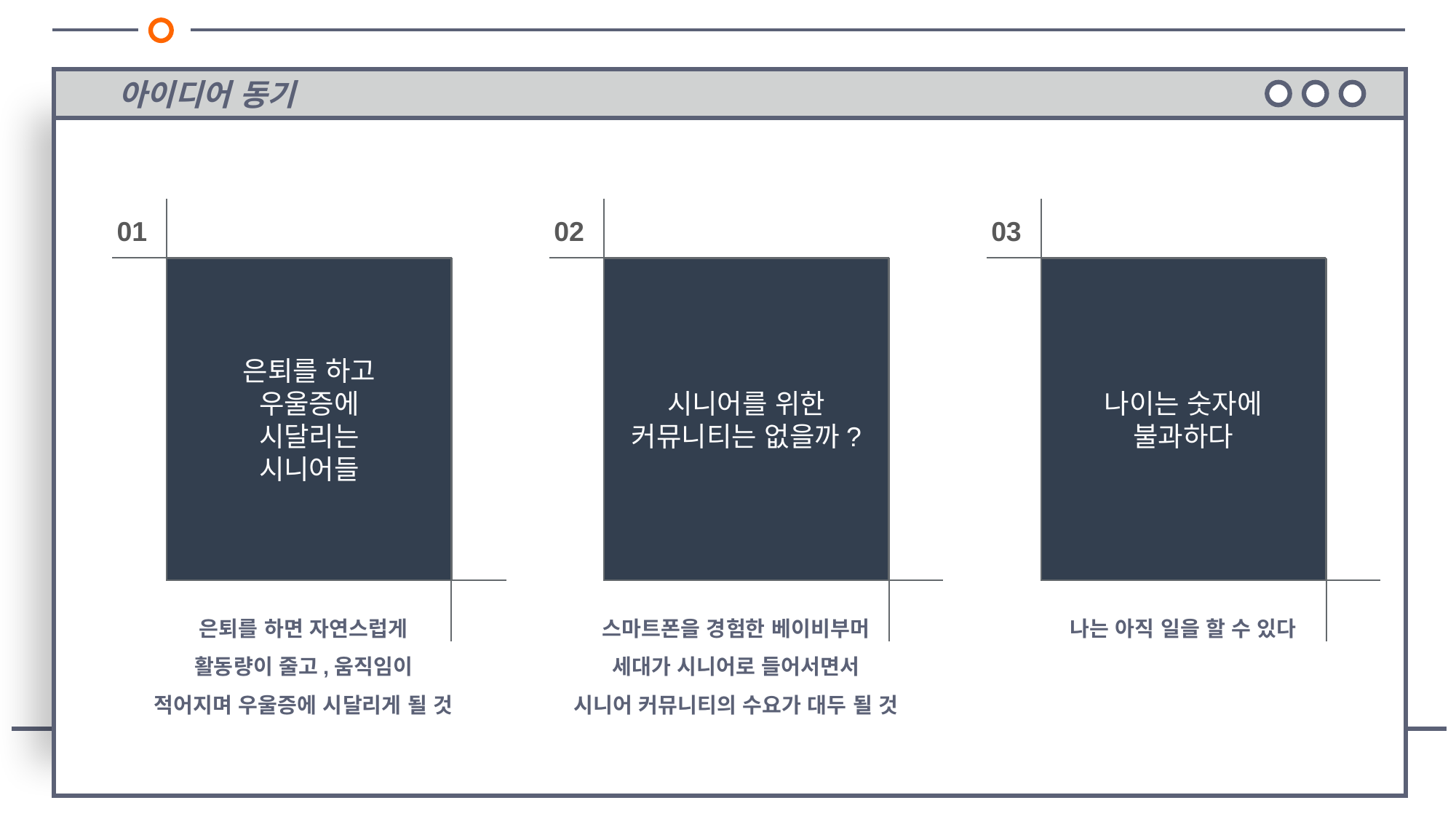

아이디어 동기

01
02
03
은퇴를 하고
우울증에
시달리는
시니어들
시니어를 위한
커뮤니티는 없을까?
나이는 숫자에
불과하다
은퇴를 하면 자연스럽게
활동량이 줄고,움직임이
적어지며 우울증에 시달리게 될 것
스마트폰을 경험한 베이비부머
세대가 시니어로 들어서면서
시니어 커뮤니티의 수요가 대두 될 것
나는 아직 일을 할 수 있다